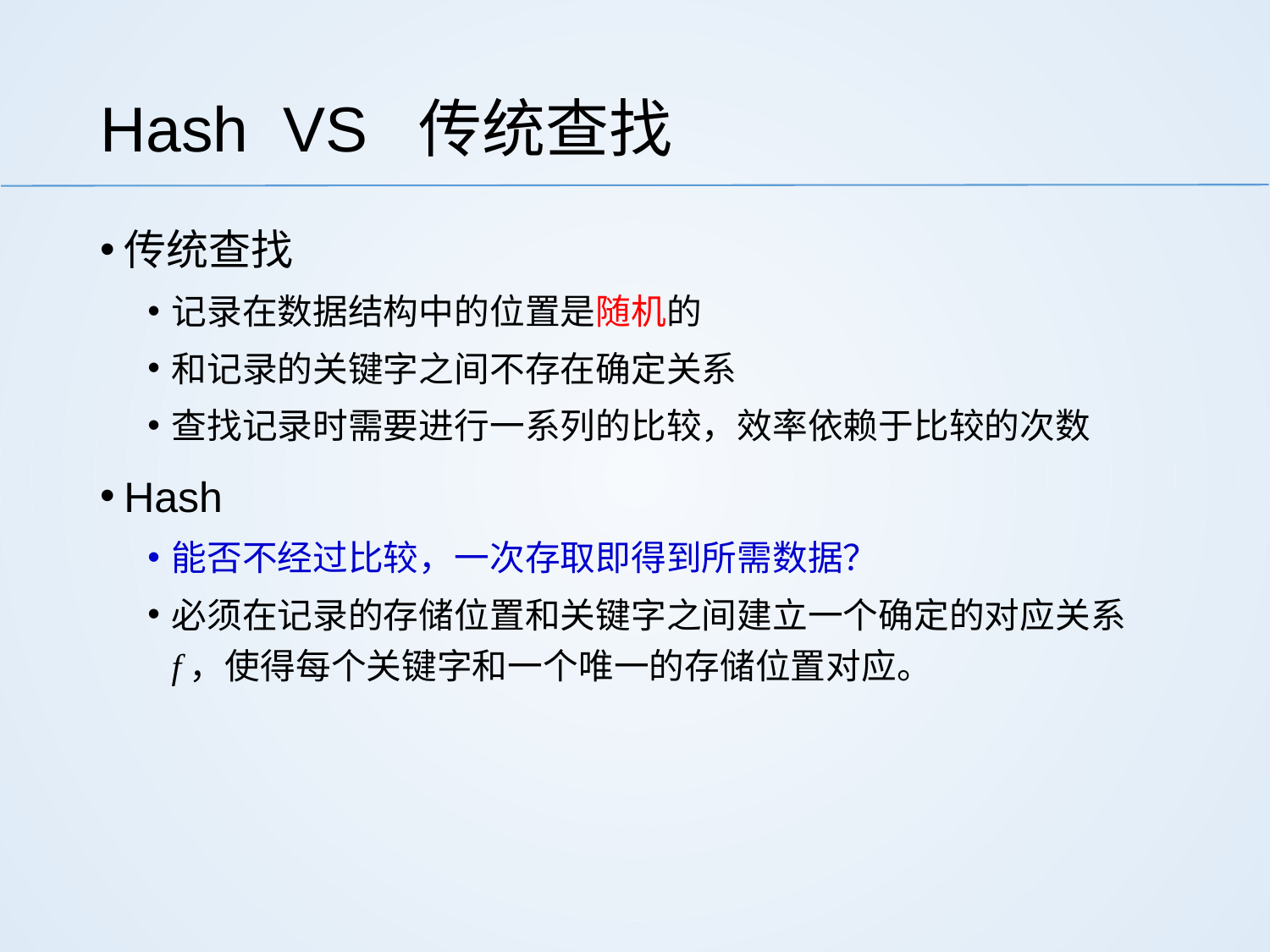

# Hash  VS  传统查找
传统查找
记录在数据结构中的位置是随机的
和记录的关键字之间不存在确定关系
查找记录时需要进行一系列的比较，效率依赖于比较的次数
Hash
能否不经过比较，一次存取即得到所需数据？
必须在记录的存储位置和关键字之间建立一个确定的对应关系 f，使得每个关键字和一个唯一的存储位置对应。
20